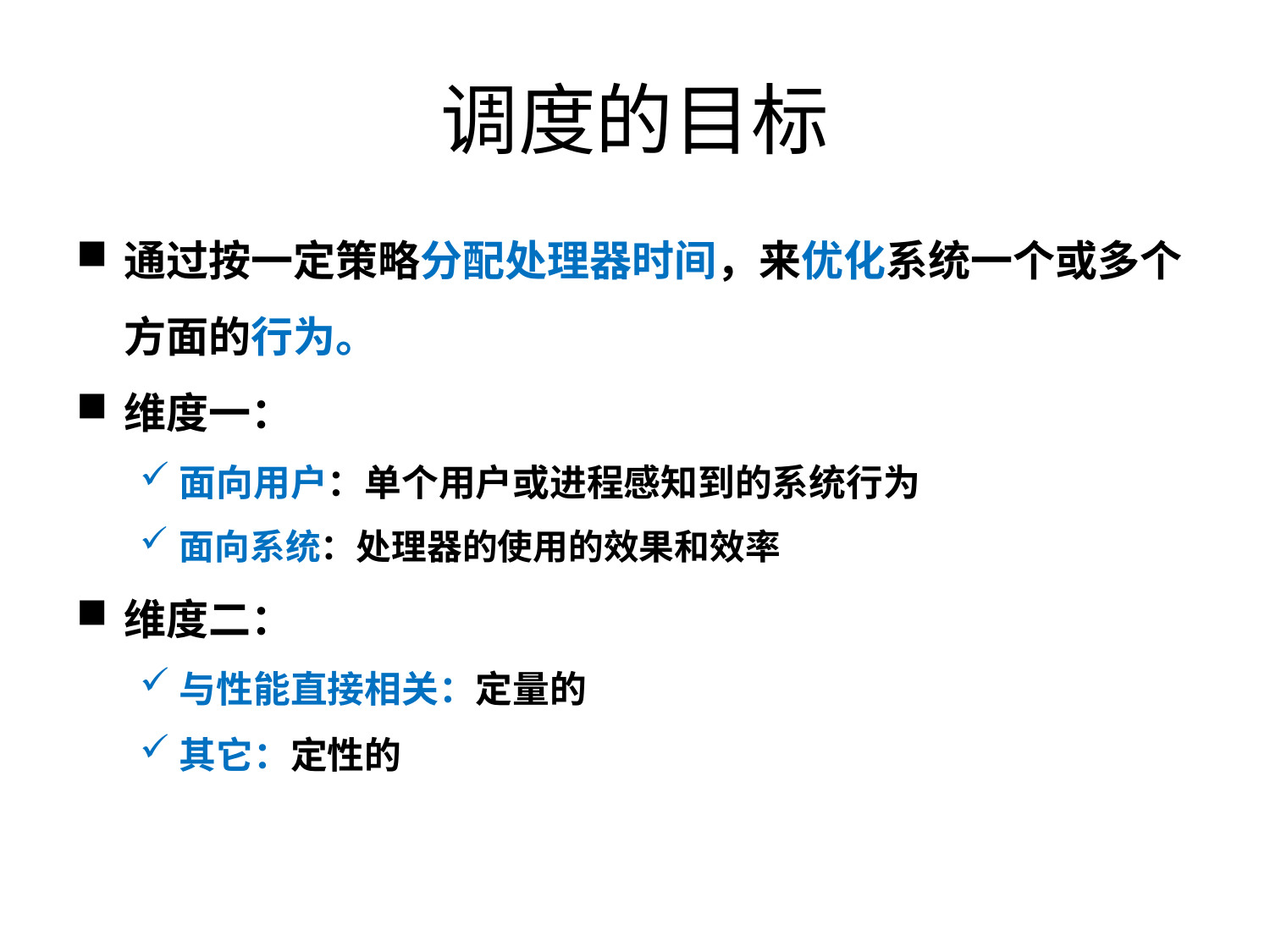

# 调度的目标
通过按一定策略分配处理器时间，来优化系统一个或多个方面的行为。
维度一：
面向用户：单个用户或进程感知到的系统行为
面向系统：处理器的使用的效果和效率
维度二：
与性能直接相关：定量的
其它：定性的